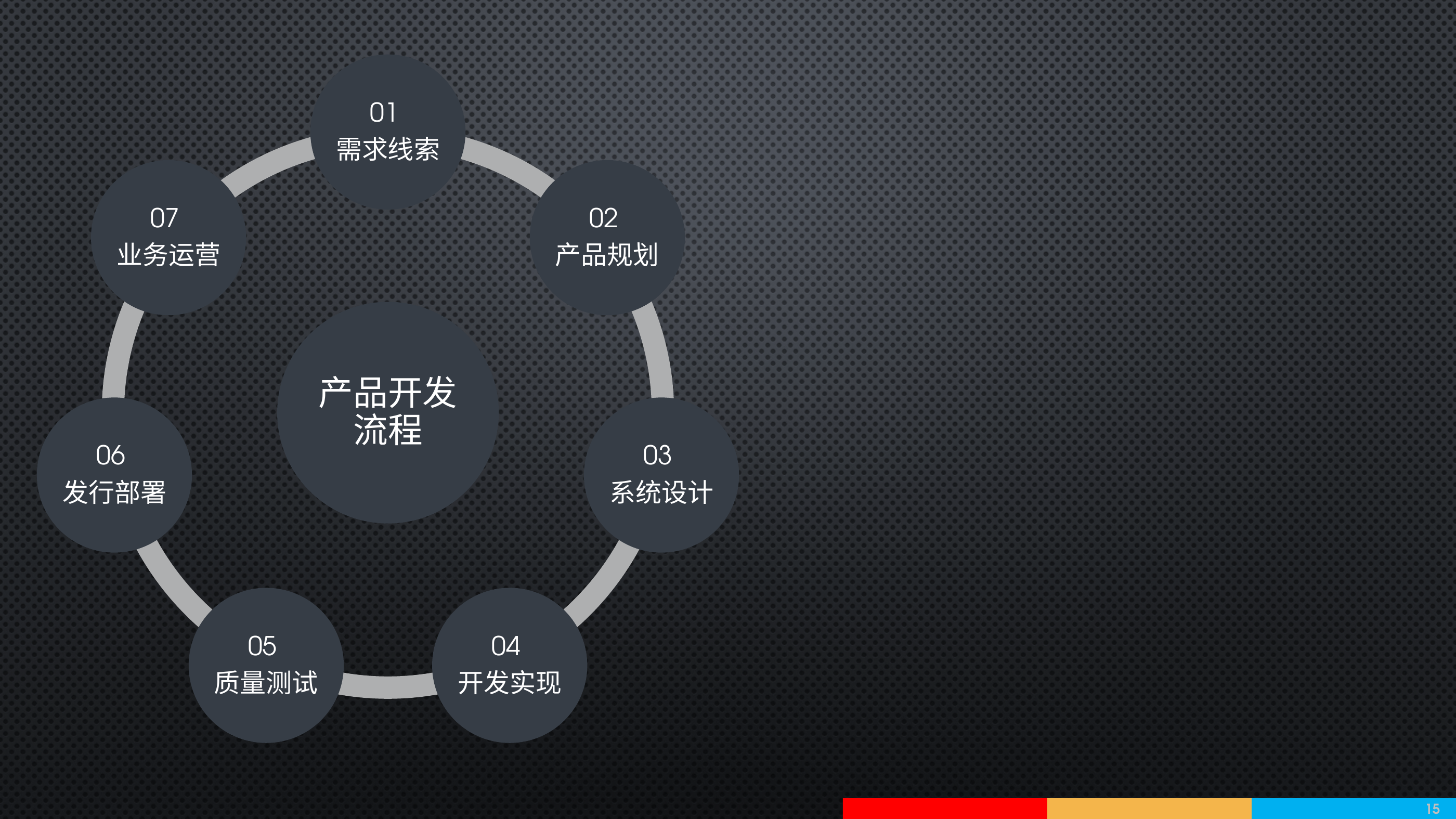

产品开发流程
01
需求线索
02
产品规划
03
系统设计
04
开发实现
05
质量测试
06
发行部署
07
业务运营